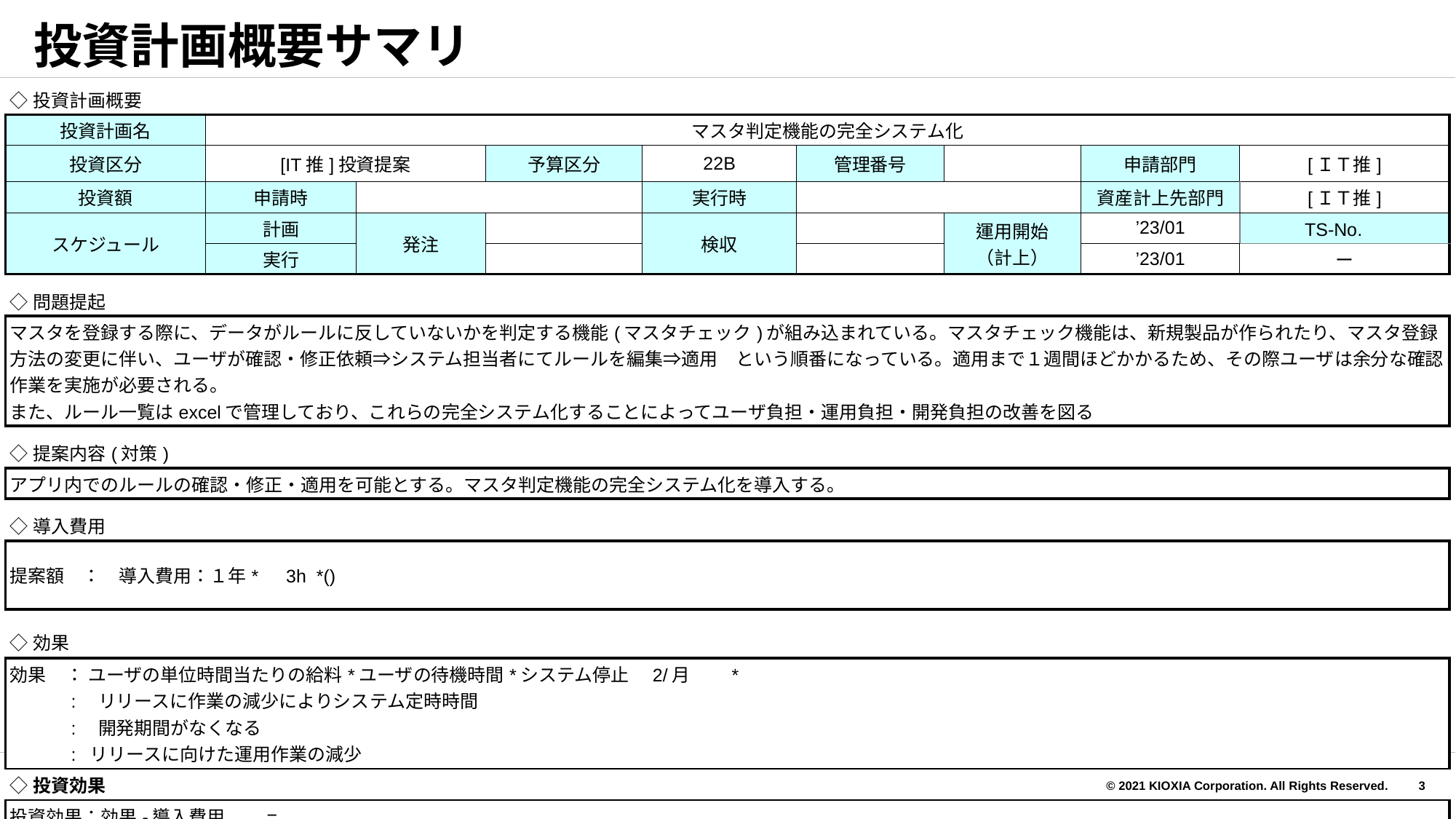

# 投資計画概要サマリ
| ◇投資計画概要 |  |  |  |  |  |  |  |  |
| --- | --- | --- | --- | --- | --- | --- | --- | --- |
| 投資計画名 | マスタ判定機能の完全システム化 |  |  |  |  |  |  |  |
| 投資区分 | [IT推]投資提案 |  | 予算区分 | 22B | 管理番号 |  | 申請部門 | [ＩＴ推] |
| 投資額 | 申請時 |  |  | 実行時 |  |  | 資産計上先部門 | [ＩＴ推] |
| スケジュール | 計画 | 発注 |  | 検収 |  | 運用開始 （計上） | ’23/01 | TS-No. |
|  | 実行 |  |  |  |  |  | ’23/01 | ー |
|  |  |  |  |  |  |  |  |  |
| ◇問題提起 |  |  |  |  |  |  |  |  |
| マスタを登録する際に、データがルールに反していないかを判定する機能(マスタチェック)が組み込まれている。マスタチェック機能は、新規製品が作られたり、マスタ登録方法の変更に伴い、ユーザが確認・修正依頼⇒システム担当者にてルールを編集⇒適用　という順番になっている。適用まで１週間ほどかかるため、その際ユーザは余分な確認作業を実施が必要される。 また、ルール一覧はexcelで管理しており、これらの完全システム化することによってユーザ負担・運用負担・開発負担の改善を図る |  |  |  |  |  |  |  |  |
|  |  |  |  |  |  |  |  |  |
| ◇提案内容(対策) |  |  |  |  |  |  |  |  |
| アプリ内でのルールの確認・修正・適用を可能とする。マスタ判定機能の完全システム化を導入する。 |  |  |  |  |  |  |  |  |
|  |  |  |  |  |  |  |  |  |
| ◇導入費用 |  |  |  |  |  |  |  |  |
| 提案額　：　導入費用：１年\*　3h \*() |  |  |  |  |  |  |  |  |
|  |  |  |  |  |  |  |  |  |
| ◇効果 |  |  |  |  |  |  |  |  |
| 効果 ： ユーザの単位時間当たりの給料\*ユーザの待機時間\*システム停止　2/月　　\*　 :　リリースに作業の減少によりシステム定時時間 :　開発期間がなくなる : リリースに向けた運用作業の減少 |  |  |  |  |  |  |  |  |
| ◇投資効果 |  |  |  |  |  |  |  |  |
| 投資効果：効果-導入費用　　= |  |  |  |  |  |  |  |  |